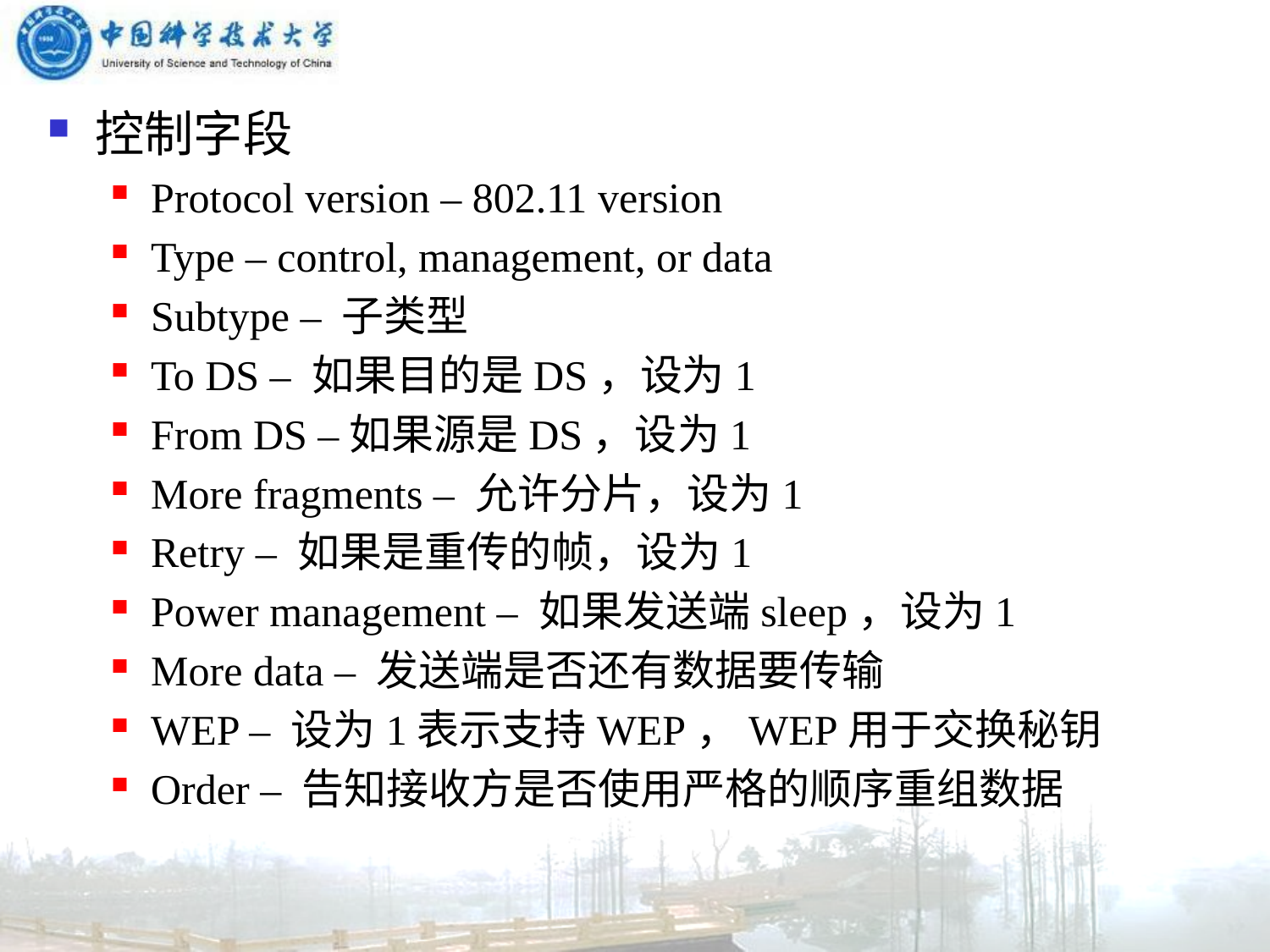

控制字段
Protocol version – 802.11 version
Type – control, management, or data
Subtype – 子类型
To DS – 如果目的是DS，设为1
From DS –如果源是DS，设为1
More fragments – 允许分片，设为1
Retry – 如果是重传的帧，设为1
Power management – 如果发送端sleep，设为1
More data – 发送端是否还有数据要传输
WEP – 设为1表示支持WEP，WEP用于交换秘钥
Order – 告知接收方是否使用严格的顺序重组数据